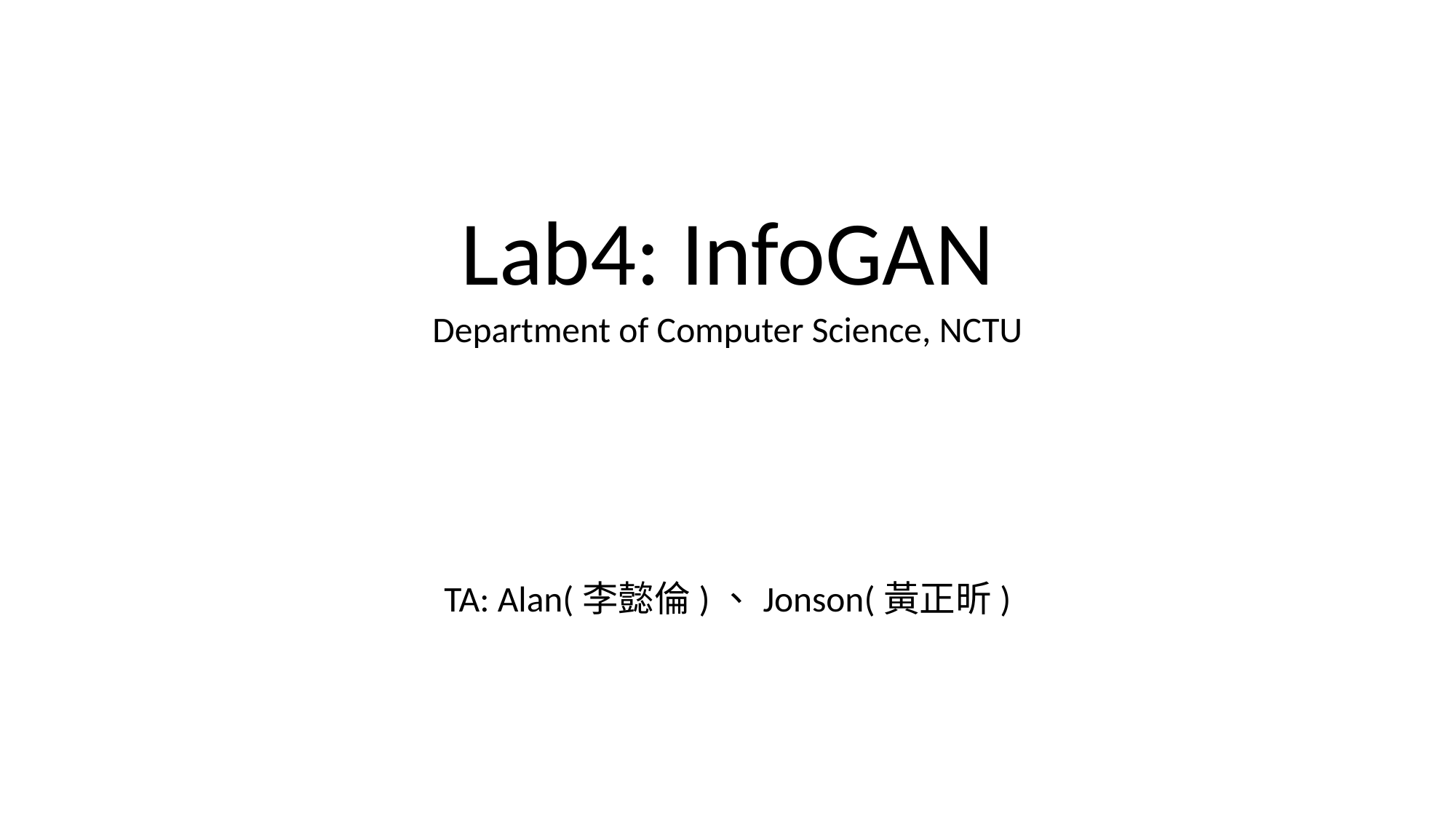

# Lab4: InfoGAN
Department of Computer Science, NCTU

TA: Alan(李懿倫)、Jonson(黃正昕)